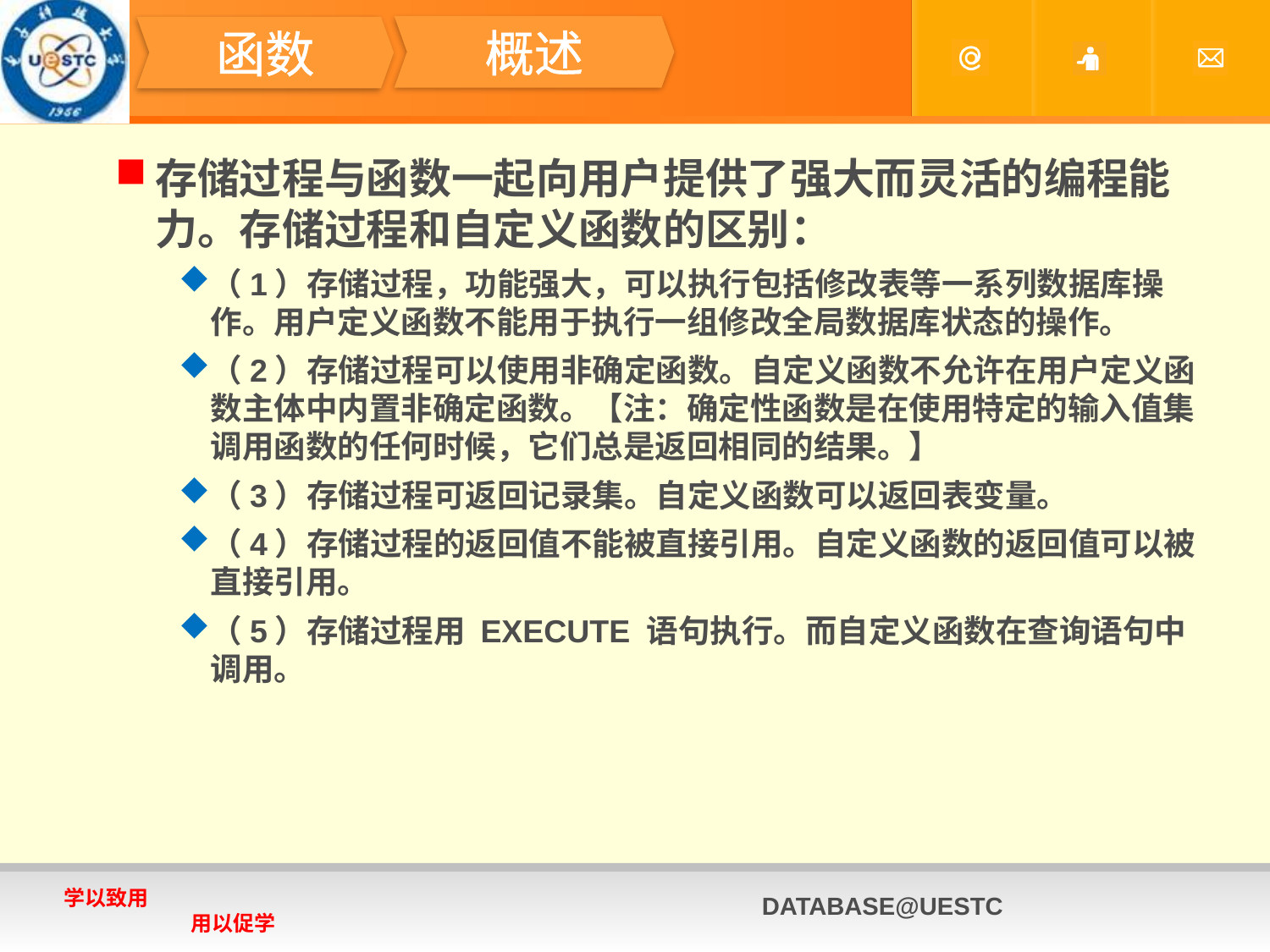

#
概述
函数
存储过程与函数一起向用户提供了强大而灵活的编程能力。存储过程和自定义函数的区别：
（1）存储过程，功能强大，可以执行包括修改表等一系列数据库操作。用户定义函数不能用于执行一组修改全局数据库状态的操作。
（2）存储过程可以使用非确定函数。自定义函数不允许在用户定义函数主体中内置非确定函数。【注：确定性函数是在使用特定的输入值集调用函数的任何时候，它们总是返回相同的结果。】
（3）存储过程可返回记录集。自定义函数可以返回表变量。
（4）存储过程的返回值不能被直接引用。自定义函数的返回值可以被直接引用。
（5）存储过程用 EXECUTE 语句执行。而自定义函数在查询语句中调用。